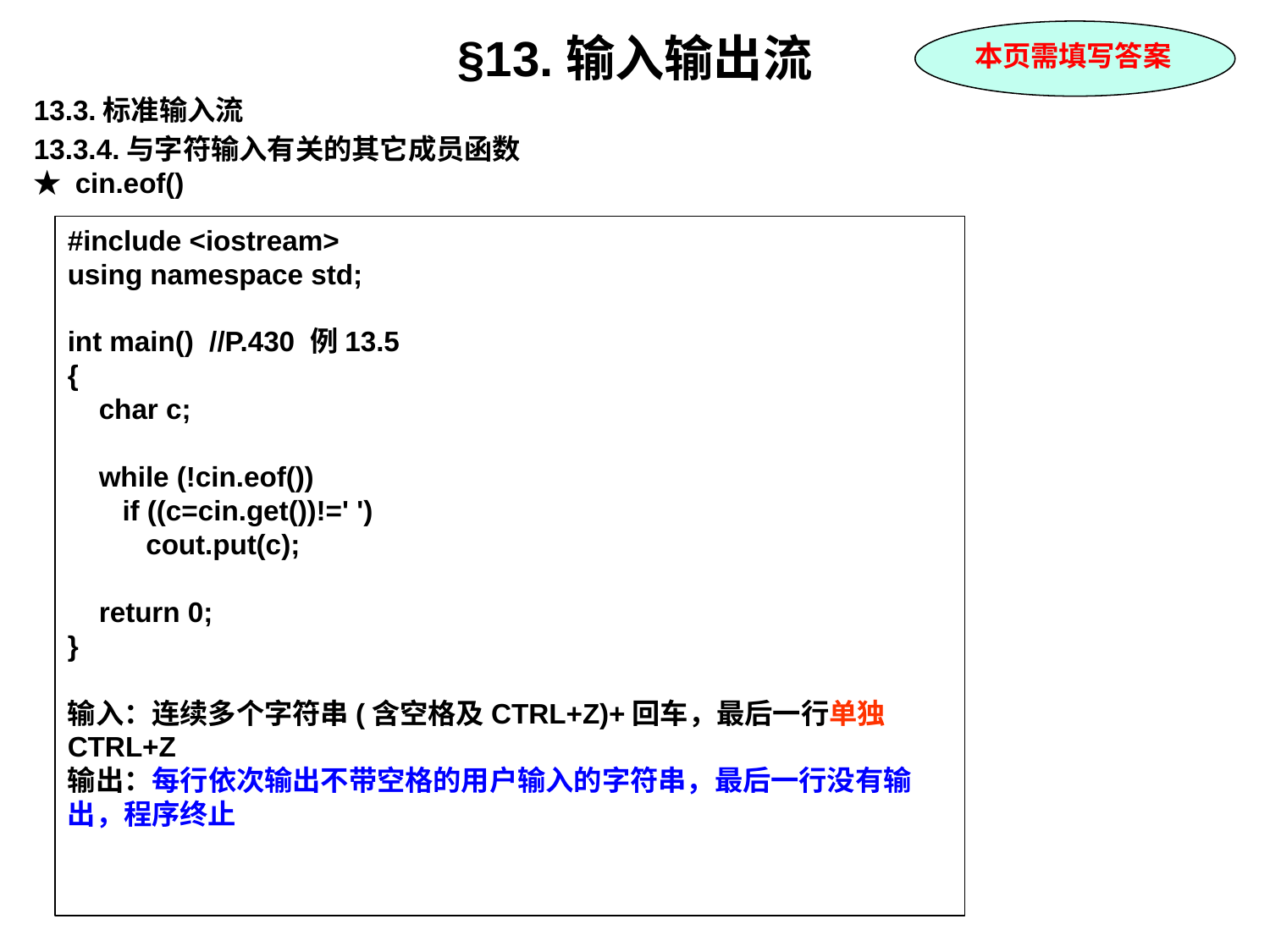

§13.输入输出流
13.3.标准输入流
13.3.4.与字符输入有关的其它成员函数
★ cin.eof()
本页需填写答案
#include <iostream>
using namespace std;

int main()  //P.430 例13.5
{
    char c;

    while (!cin.eof())
       if ((c=cin.get())!=' ')
          cout.put(c);

    return 0;
}

输入：连续多个字符串(含空格及CTRL+Z)+回车，最后一行单独CTRL+Z
输出：每行依次输出不带空格的用户输入的字符串，最后一行没有输出，程序终止